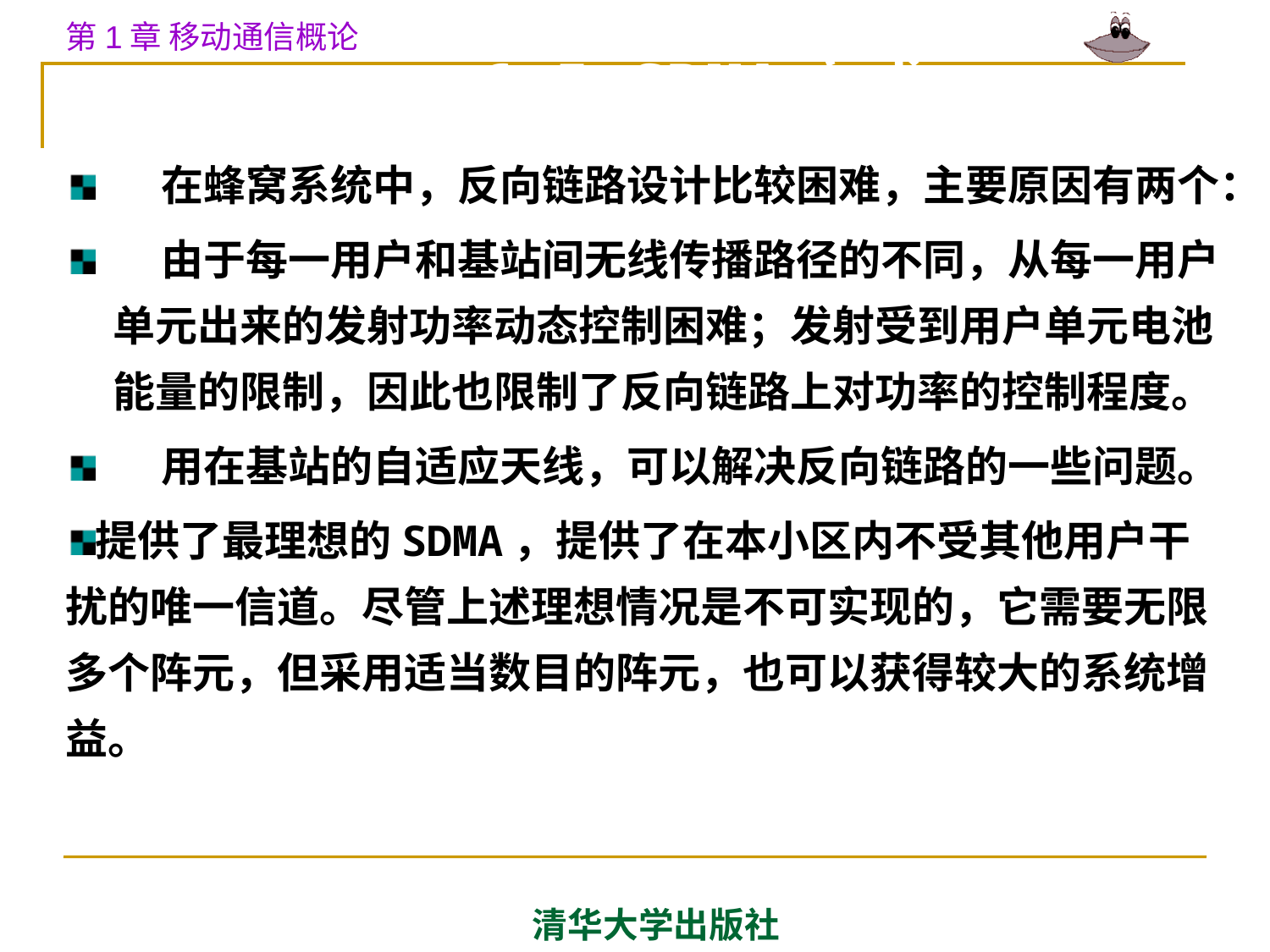

# 6.5 SDMA方式
    在蜂窝系统中，反向链路设计比较困难，主要原因有两个：
    由于每一用户和基站间无线传播路径的不同，从每一用户单元出来的发射功率动态控制困难；发射受到用户单元电池能量的限制，因此也限制了反向链路上对功率的控制程度。
    用在基站的自适应天线，可以解决反向链路的一些问题。
提供了最理想的SDMA，提供了在本小区内不受其他用户干扰的唯一信道。尽管上述理想情况是不可实现的，它需要无限多个阵元，但采用适当数目的阵元，也可以获得较大的系统增益。